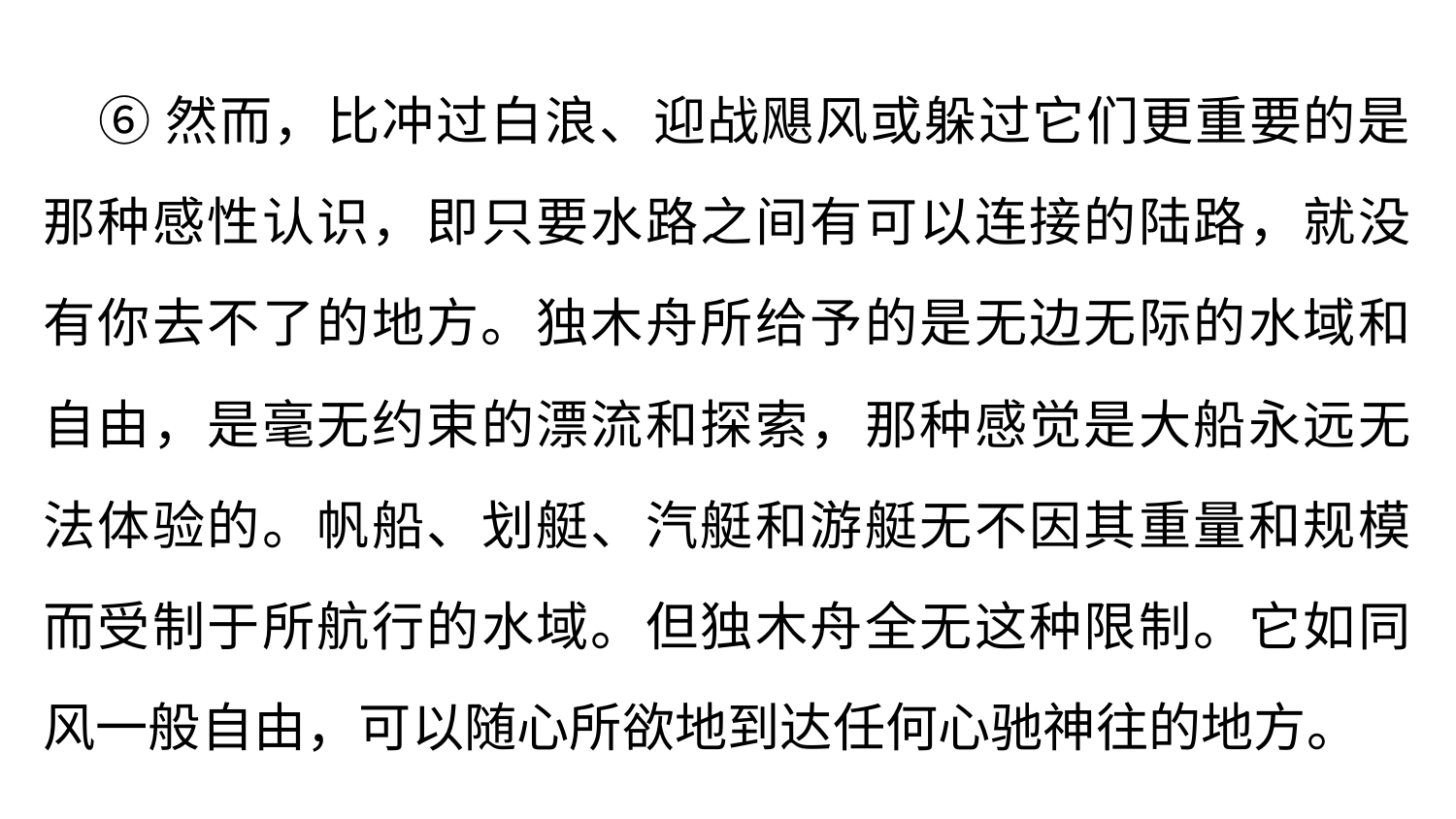

⑥然而，比冲过白浪、迎战飓风或躲过它们更重要的是那种感性认识，即只要水路之间有可以连接的陆路，就没有你去不了的地方。独木舟所给予的是无边无际的水域和自由，是毫无约束的漂流和探索，那种感觉是大船永远无法体验的。帆船、划艇、汽艇和游艇无不因其重量和规模而受制于所航行的水域。但独木舟全无这种限制。它如同风一般自由，可以随心所欲地到达任何心驰神往的地方。